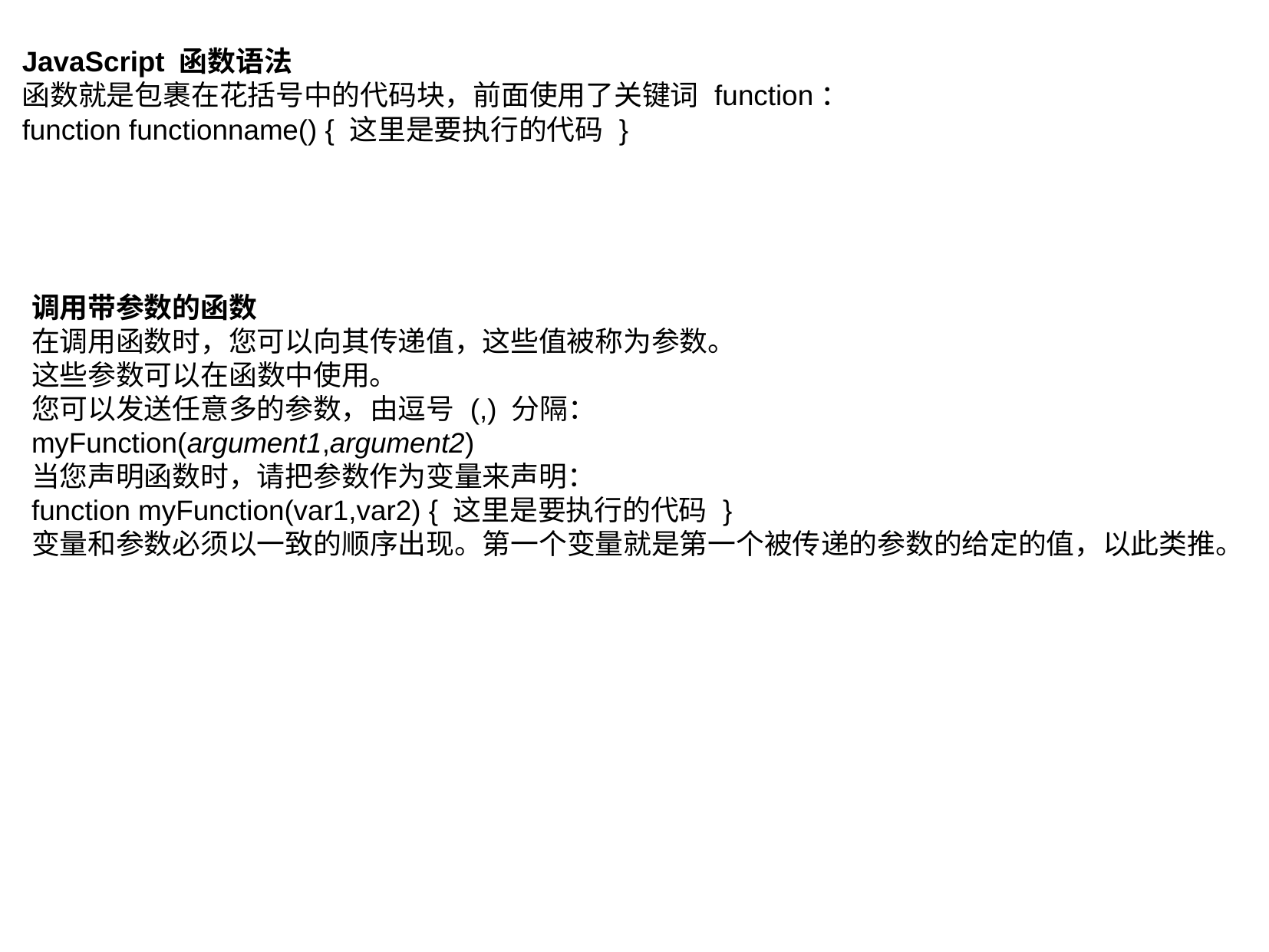

JavaScript 函数语法
函数就是包裹在花括号中的代码块，前面使用了关键词 function：
function functionname() { 这里是要执行的代码 }
调用带参数的函数
在调用函数时，您可以向其传递值，这些值被称为参数。
这些参数可以在函数中使用。
您可以发送任意多的参数，由逗号 (,) 分隔：
myFunction(argument1,argument2)
当您声明函数时，请把参数作为变量来声明：
function myFunction(var1,var2) { 这里是要执行的代码 }
变量和参数必须以一致的顺序出现。第一个变量就是第一个被传递的参数的给定的值，以此类推。